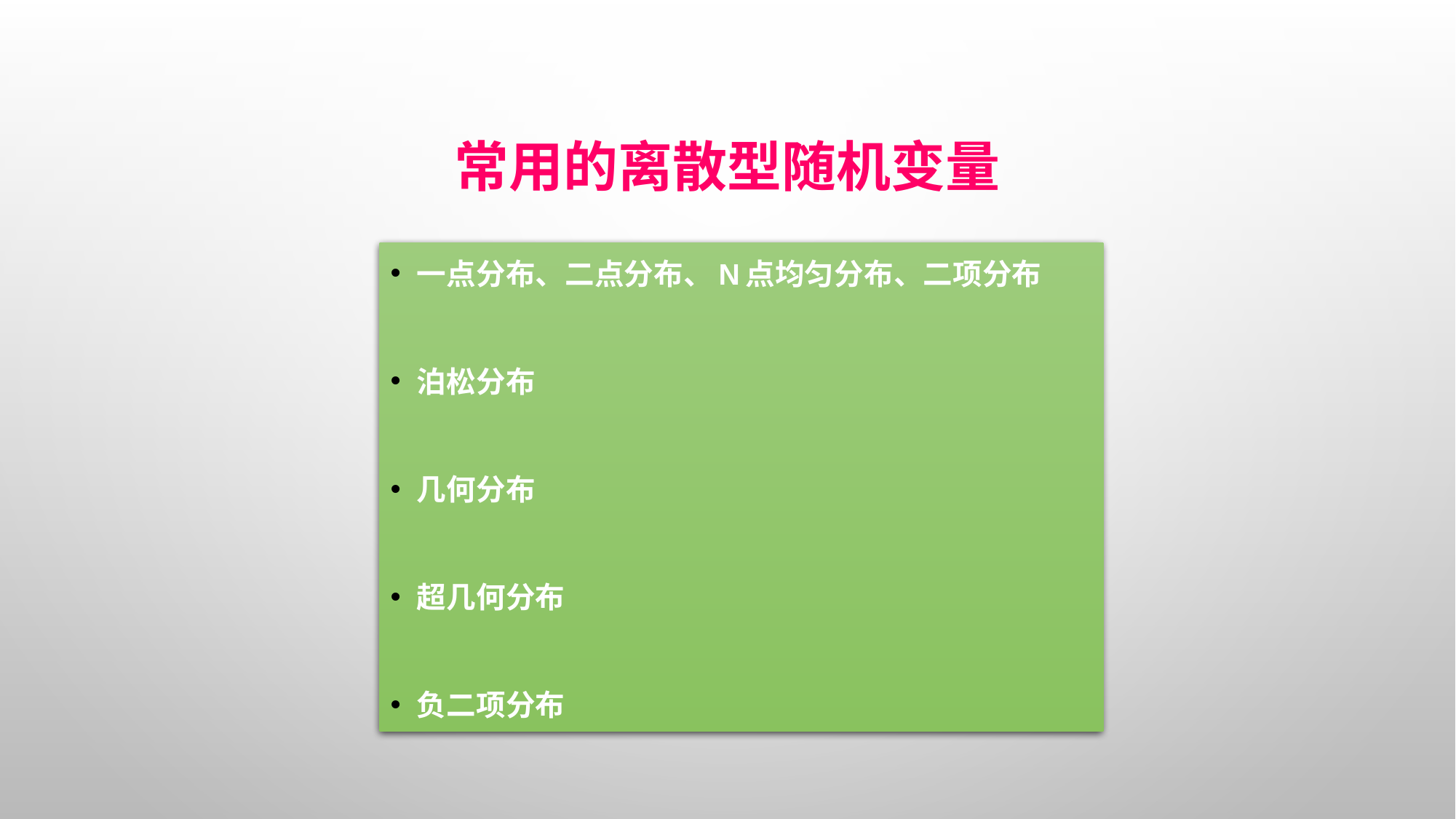

# 常用的离散型随机变量
一点分布、二点分布、n点均匀分布、二项分布

泊松分布

几何分布

超几何分布

负二项分布